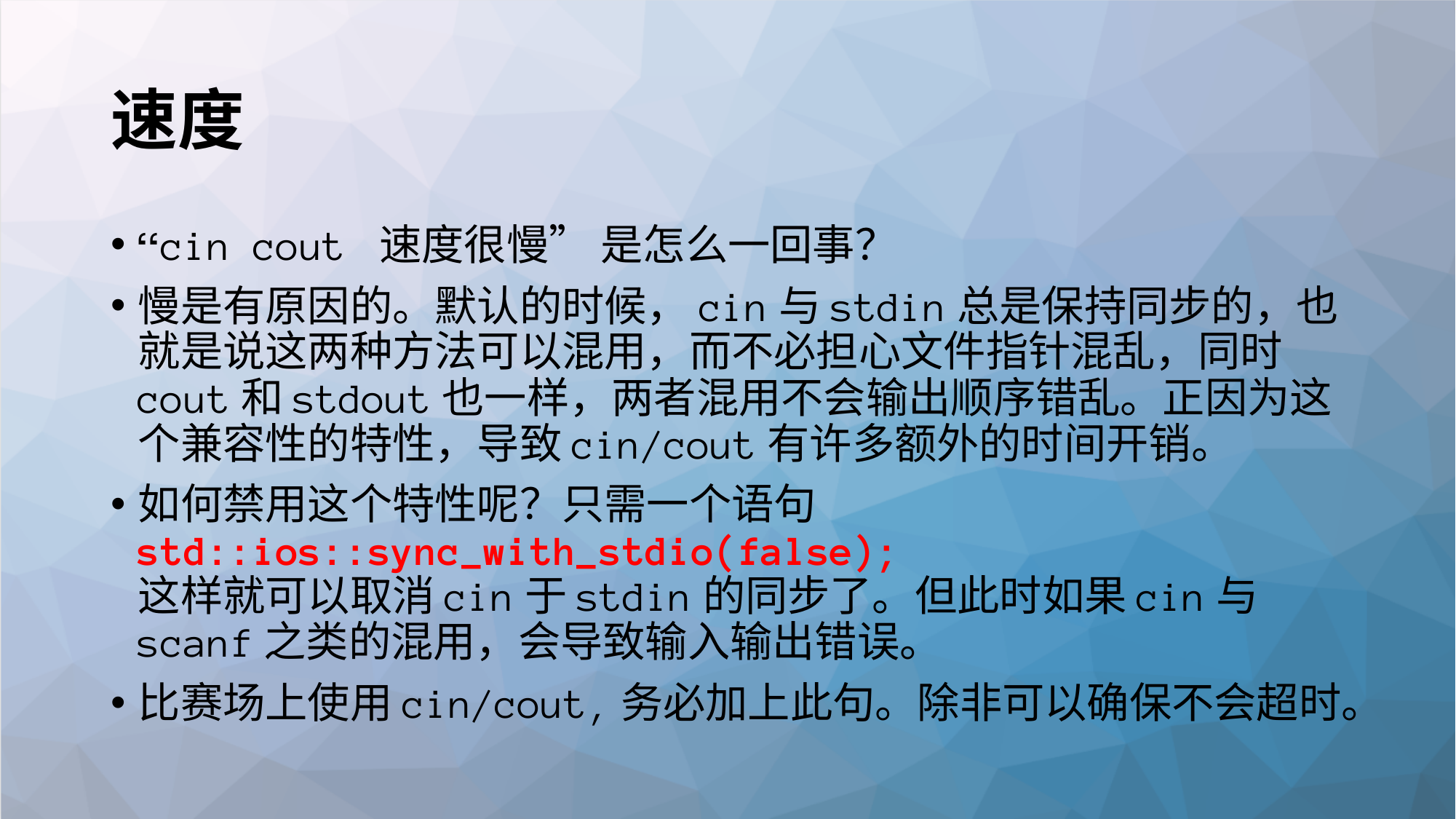

# 速度
“cin cout 速度很慢” 是怎么一回事？
慢是有原因的。默认的时候，cin与stdin总是保持同步的，也就是说这两种方法可以混用，而不必担心文件指针混乱，同时cout和stdout也一样，两者混用不会输出顺序错乱。正因为这个兼容性的特性，导致cin/cout有许多额外的时间开销。
如何禁用这个特性呢？只需一个语句std::ios::sync_with_stdio(false);
这样就可以取消cin于stdin的同步了。但此时如果cin与scanf之类的混用，会导致输入输出错误。
比赛场上使用cin/cout,务必加上此句。除非可以确保不会超时。